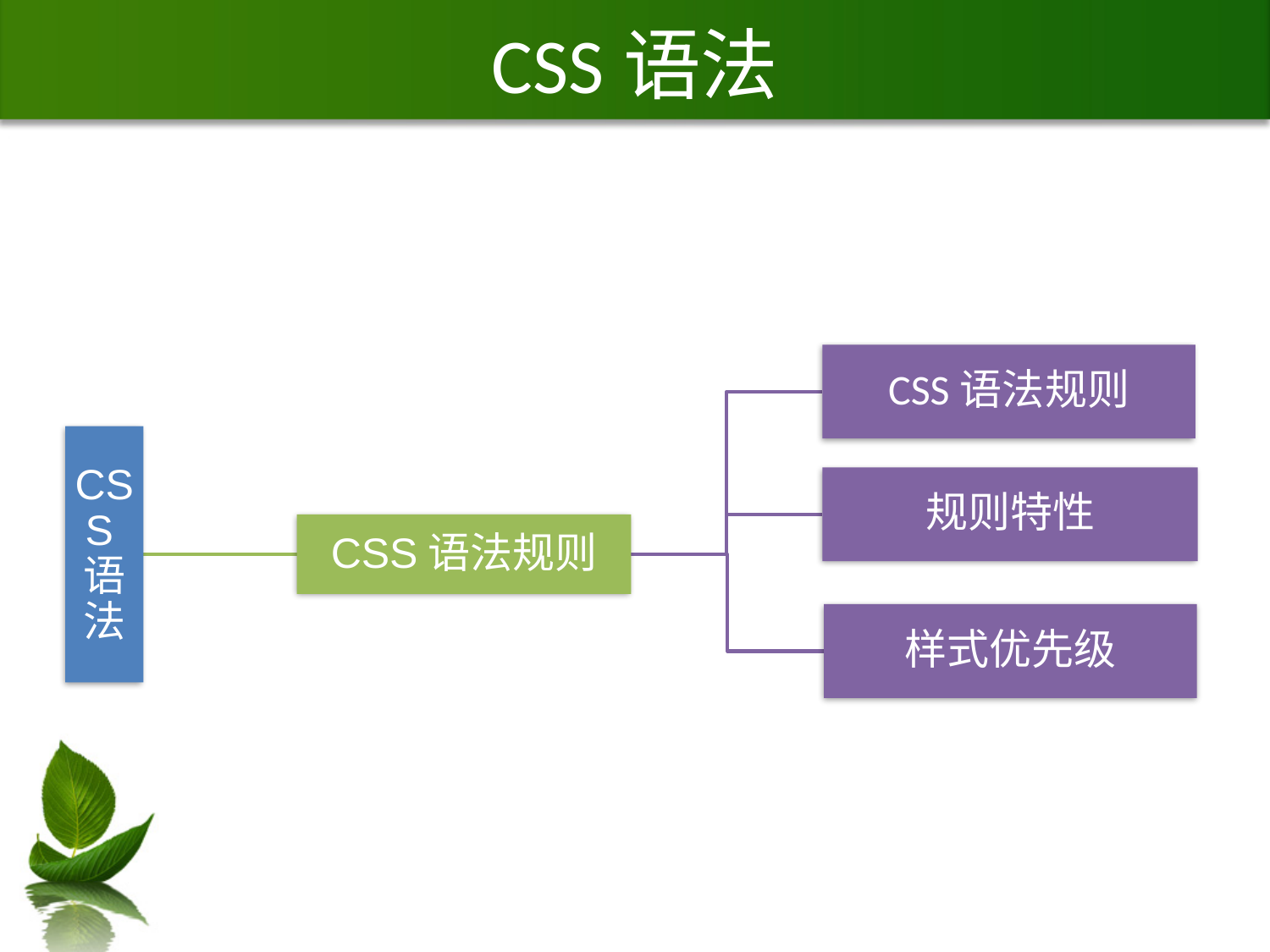

# CSS语法

CSS语法
CSS语法规则
CSS语法规则
规则特性
样式优先级